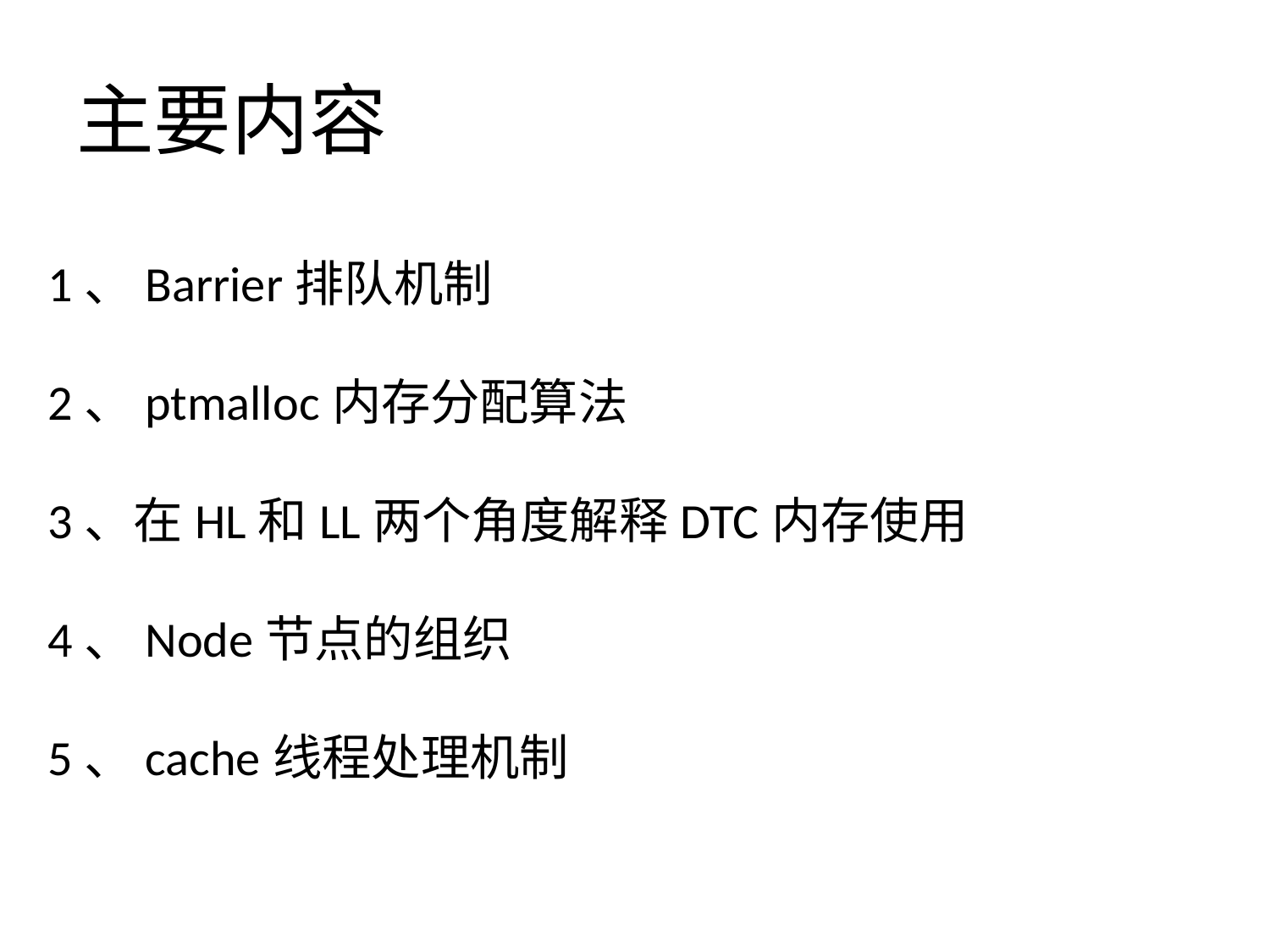

# 主要内容
1、Barrier排队机制

2、ptmalloc内存分配算法

3、在HL和LL两个角度解释DTC内存使用

4、Node节点的组织

5、cache线程处理机制